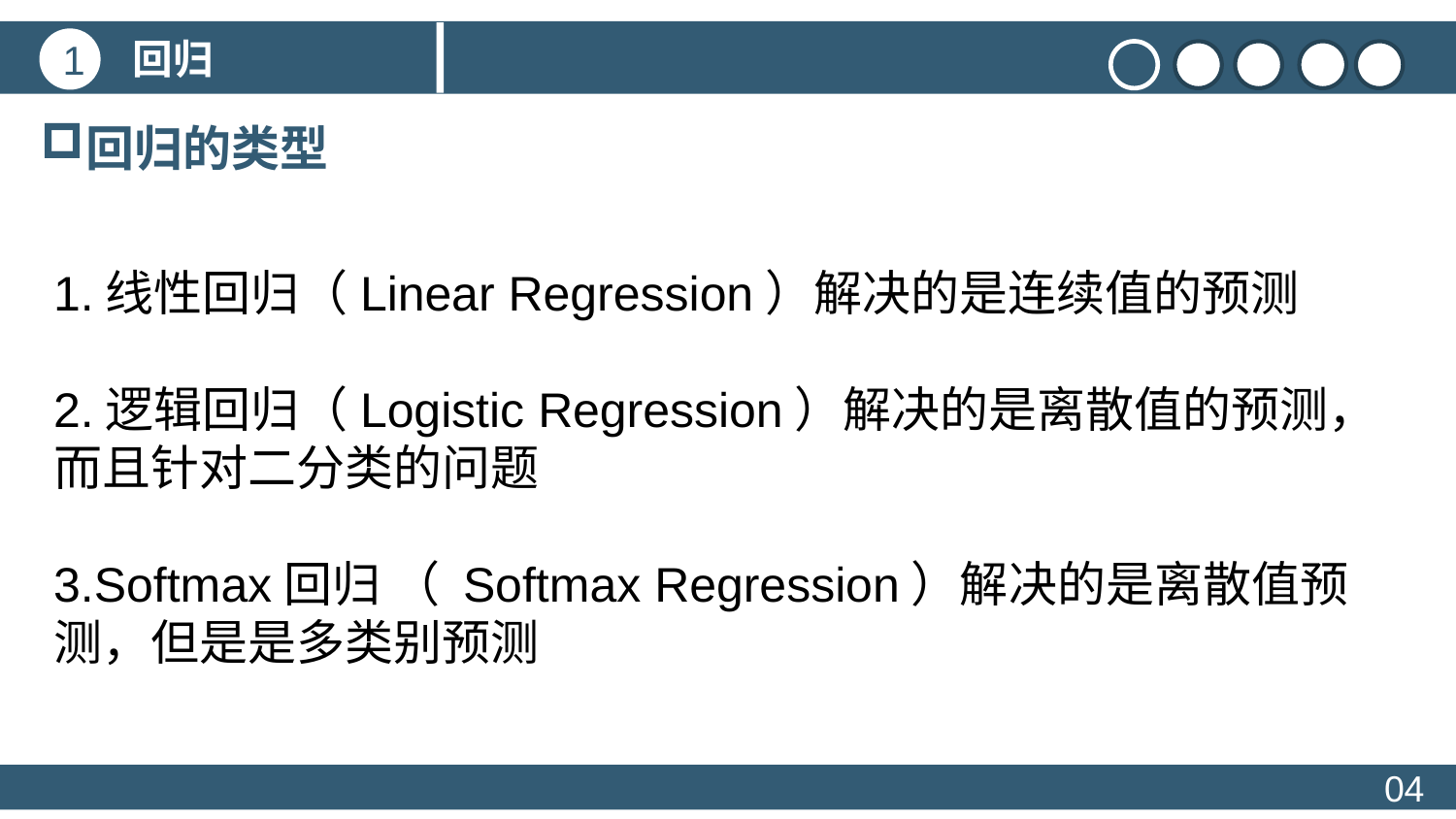

回归
1
回归的类型

1.线性回归（Linear Regression）解决的是连续值的预测

2.逻辑回归（Logistic Regression）解决的是离散值的预测，而且针对二分类的问题

3.Softmax回归 （ Softmax Regression）解决的是离散值预测，但是是多类别预测
04